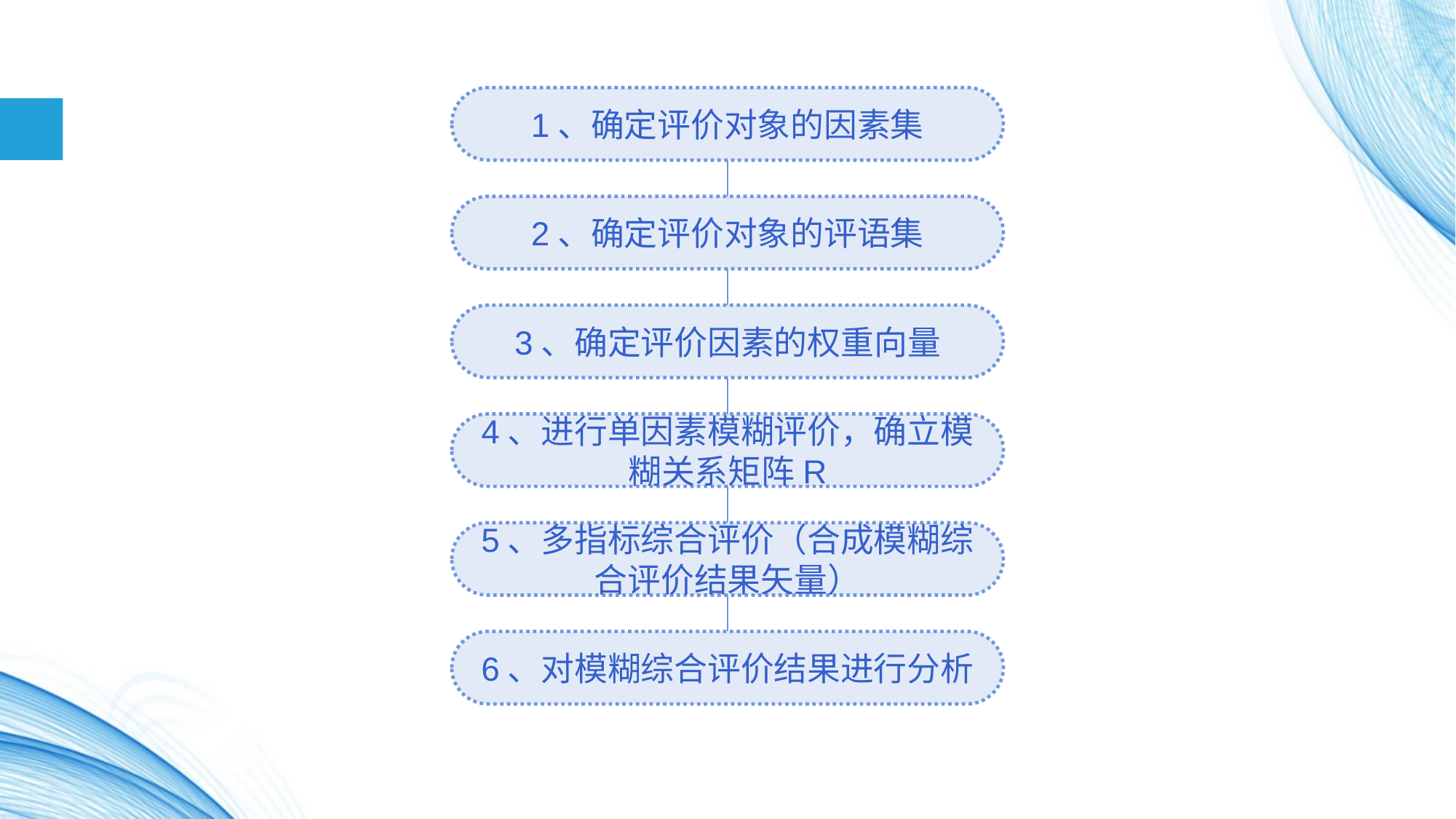

#

1、确定评价对象的因素集
2、确定评价对象的评语集
3、确定评价因素的权重向量
4、进行单因素模糊评价，确立模糊关系矩阵R
5、多指标综合评价（合成模糊综合评价结果矢量）
6、对模糊综合评价结果进行分析